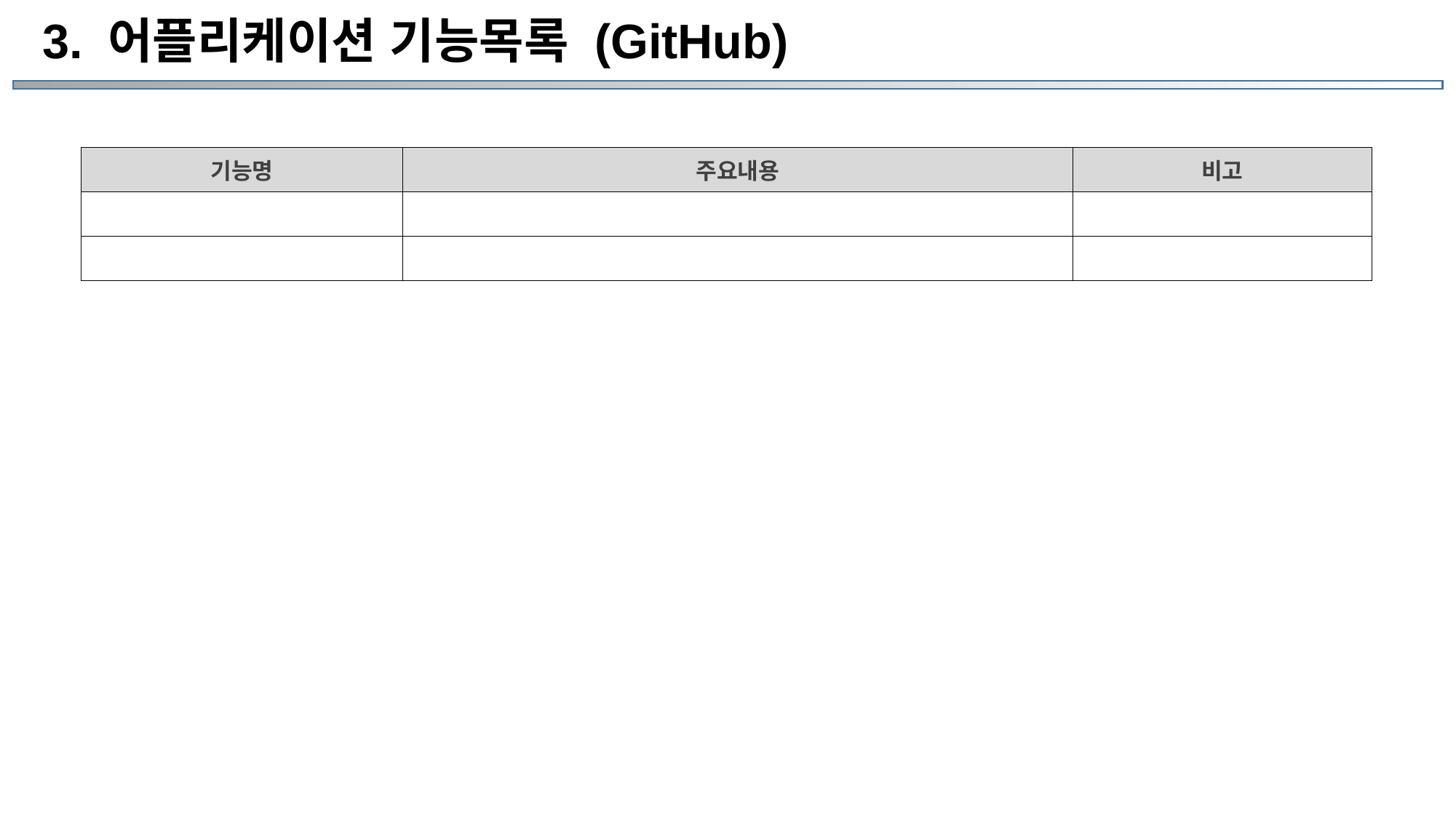

3. 어플리케이션 기능목록 (GitHub)
| 기능명 | 주요내용 | 비고 |
| --- | --- | --- |
|  |  |  |
|  |  |  |